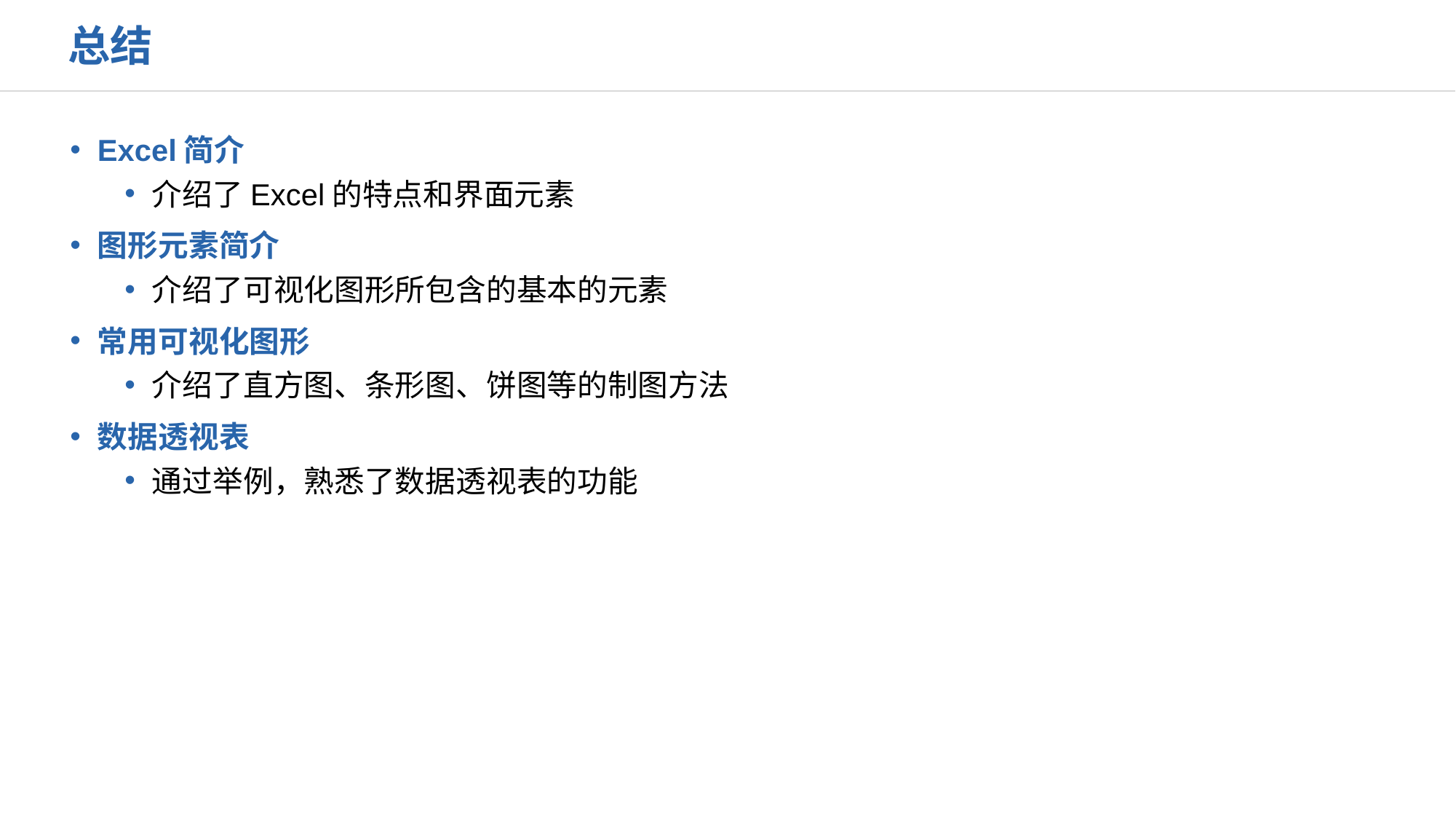

总结
Excel简介
介绍了Excel的特点和界面元素
图形元素简介
介绍了可视化图形所包含的基本的元素
常用可视化图形
介绍了直方图、条形图、饼图等的制图方法
数据透视表
通过举例，熟悉了数据透视表的功能